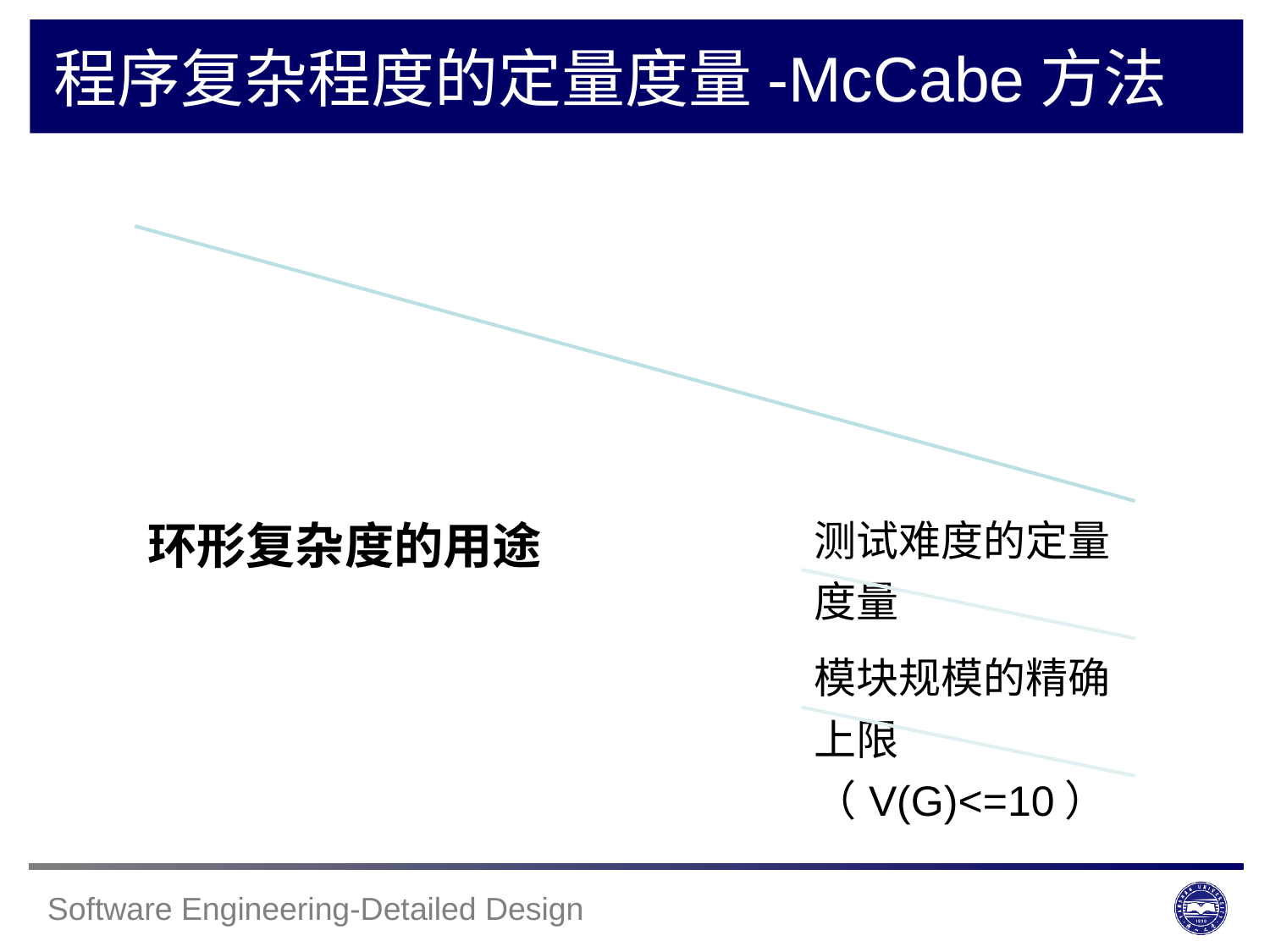

程序复杂程度的定量度量-McCabe方法
环形复杂度的用途
测试难度的定量度量
模块规模的精确上限（V(G)<=10）